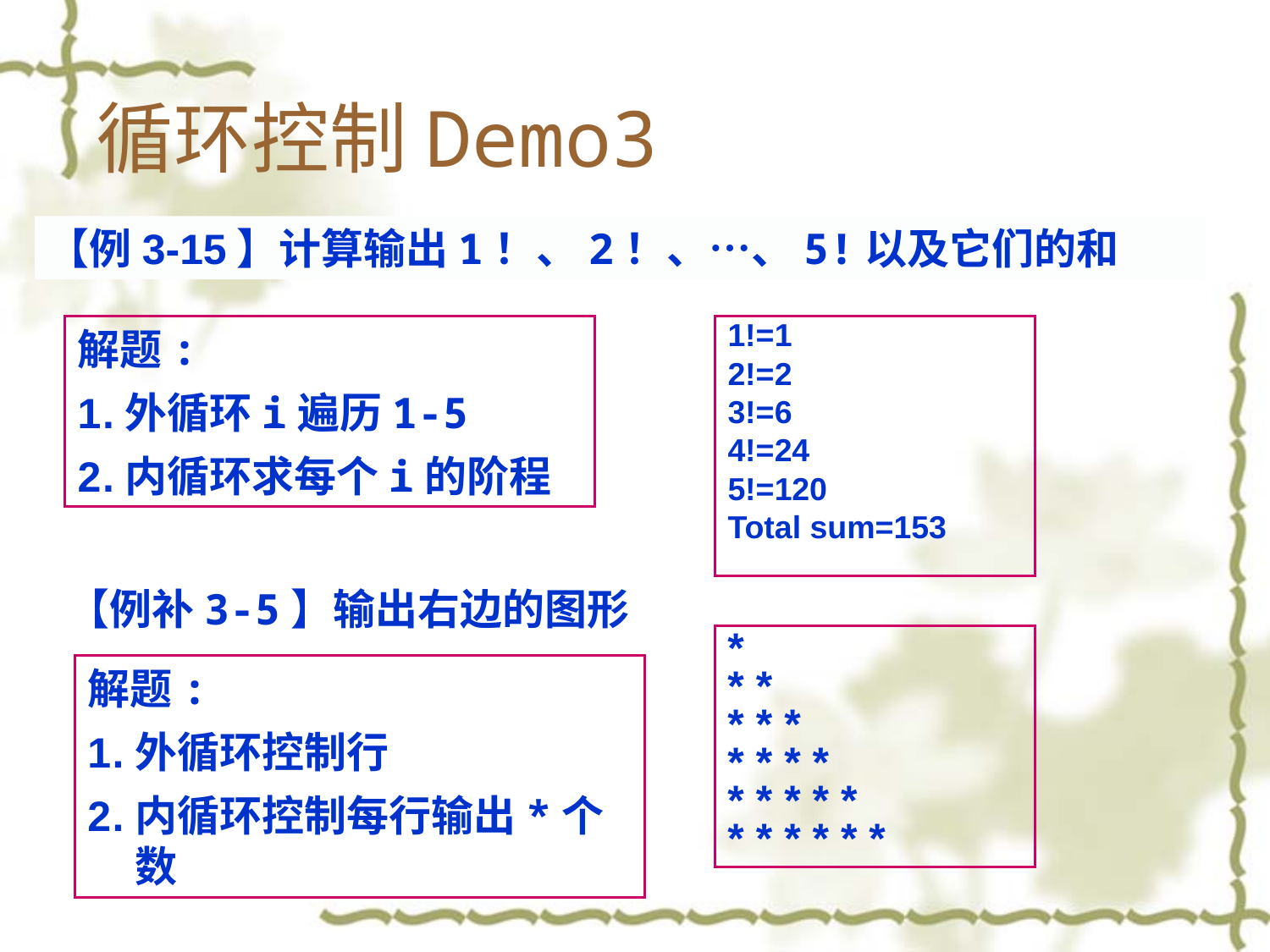

# 循环控制Demo3
【例3-15】计算输出1！、2！、…、5!以及它们的和
解题:
外循环i遍历1-5
内循环求每个i的阶程
1!=1
2!=2
3!=6
4!=24
5!=120
Total sum=153
【例补3-5】输出右边的图形
*
* *
* * *
* * * *
* * * * *
* * * * * *
解题:
外循环控制行
内循环控制每行输出*个数